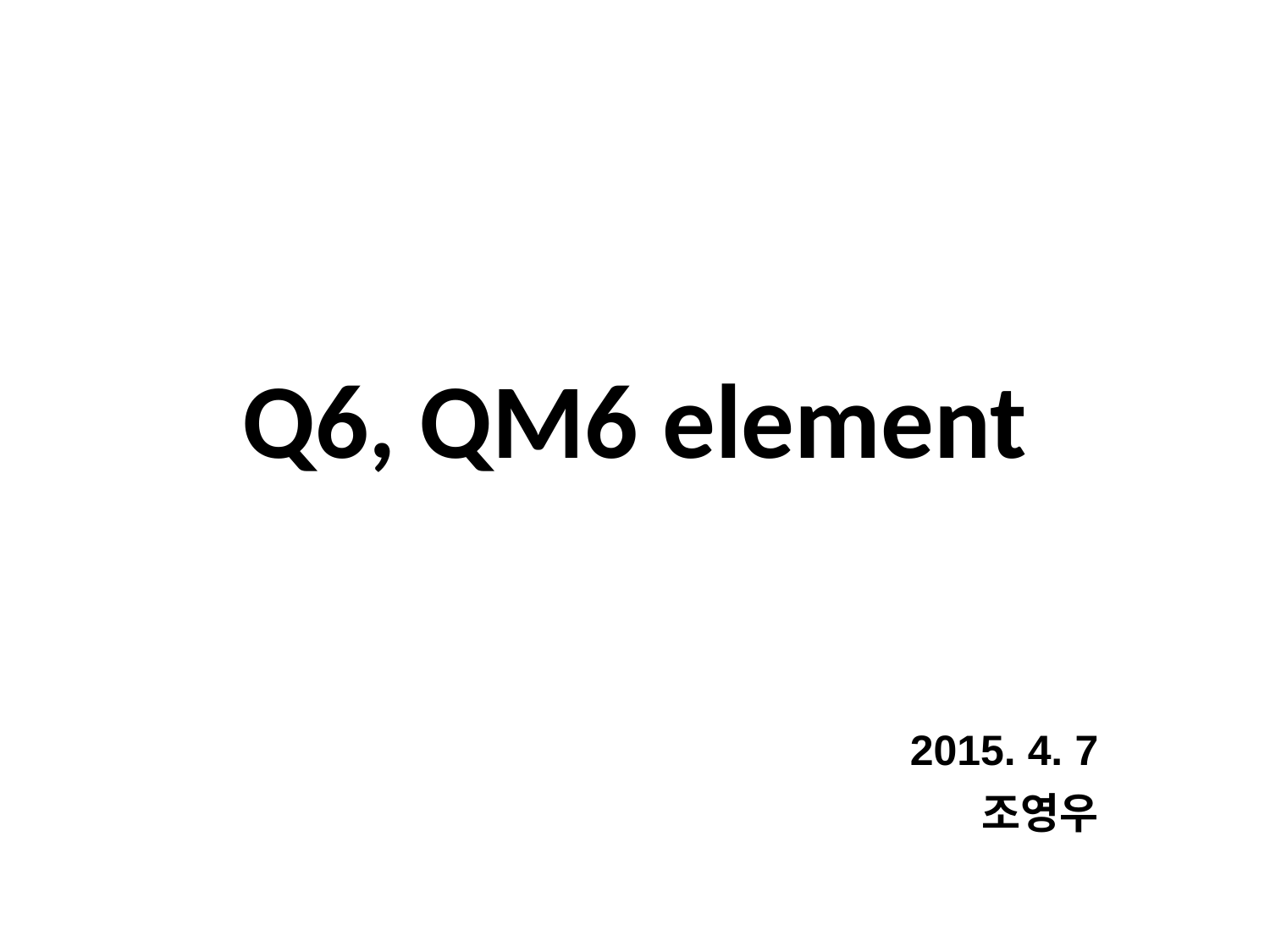

# Q6, QM6 element
2015. 4. 7
조영우